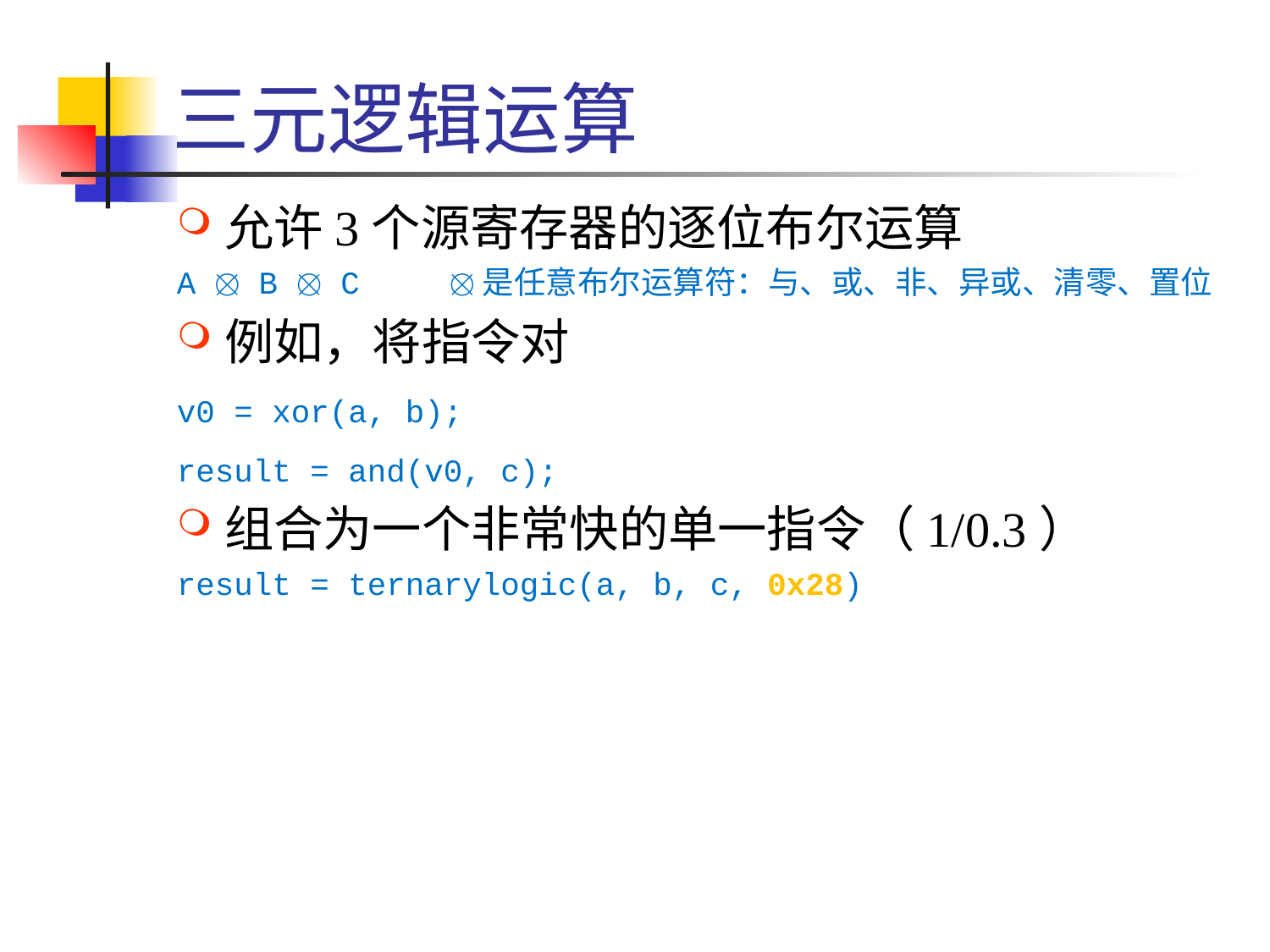

# 三元逻辑运算
允许3个源寄存器的逐位布尔运算
A ⦻ B ⦻ C	 ⦻是任意布尔运算符：与、或、非、异或、清零、置位
例如，将指令对
v0 = xor(a, b);
result = and(v0, c);
组合为一个非常快的单一指令（1/0.3）
result = ternarylogic(a, b, c, 0x28)